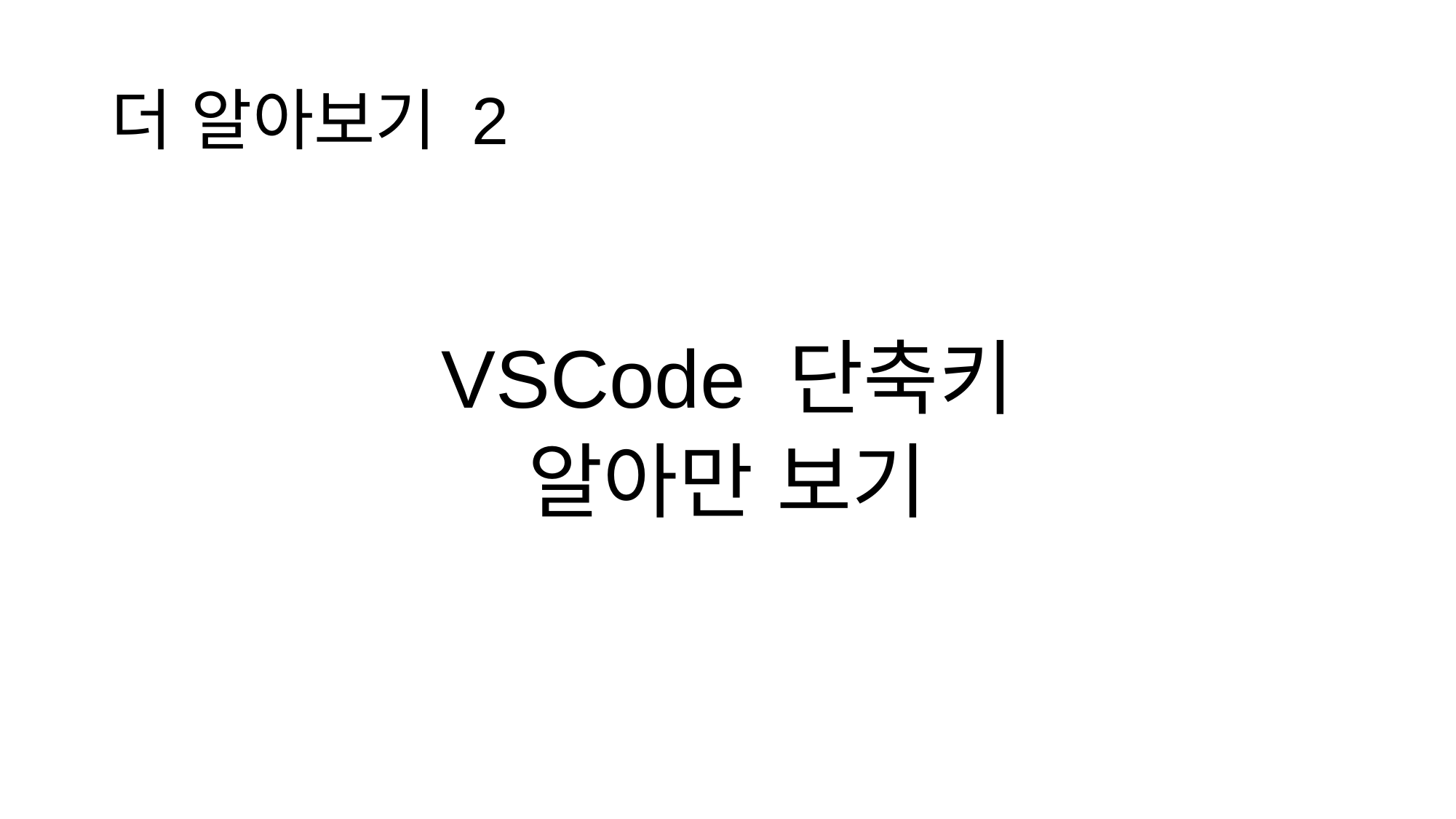

# 더 알아보기 2

VSCode 단축키
알아만 보기